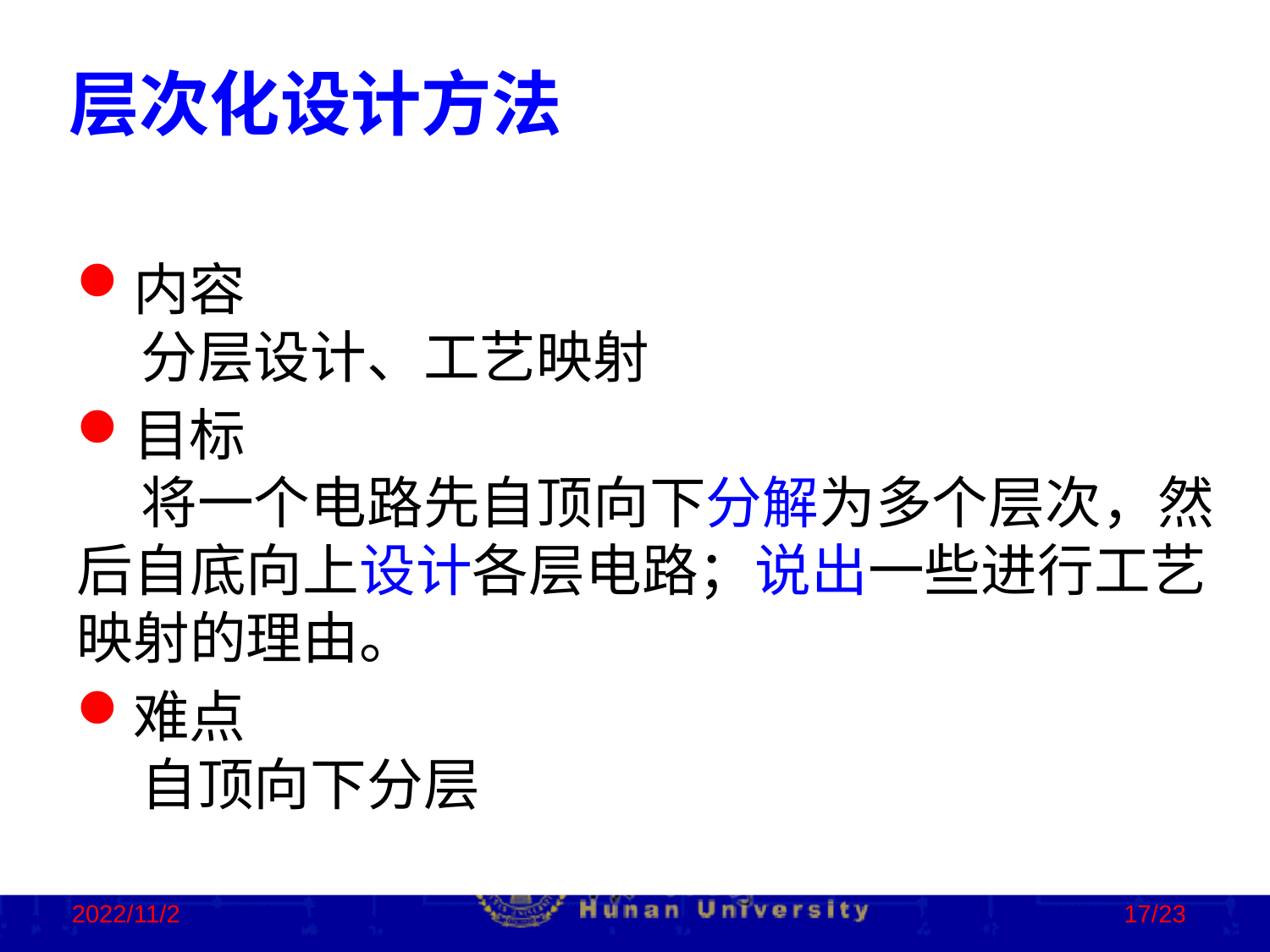

层次化设计方法
内容
    分层设计、工艺映射
目标
    将一个电路先自顶向下分解为多个层次，然后自底向上设计各层电路；说出一些进行工艺映射的理由。
难点
    自顶向下分层
2022/11/2
17/23